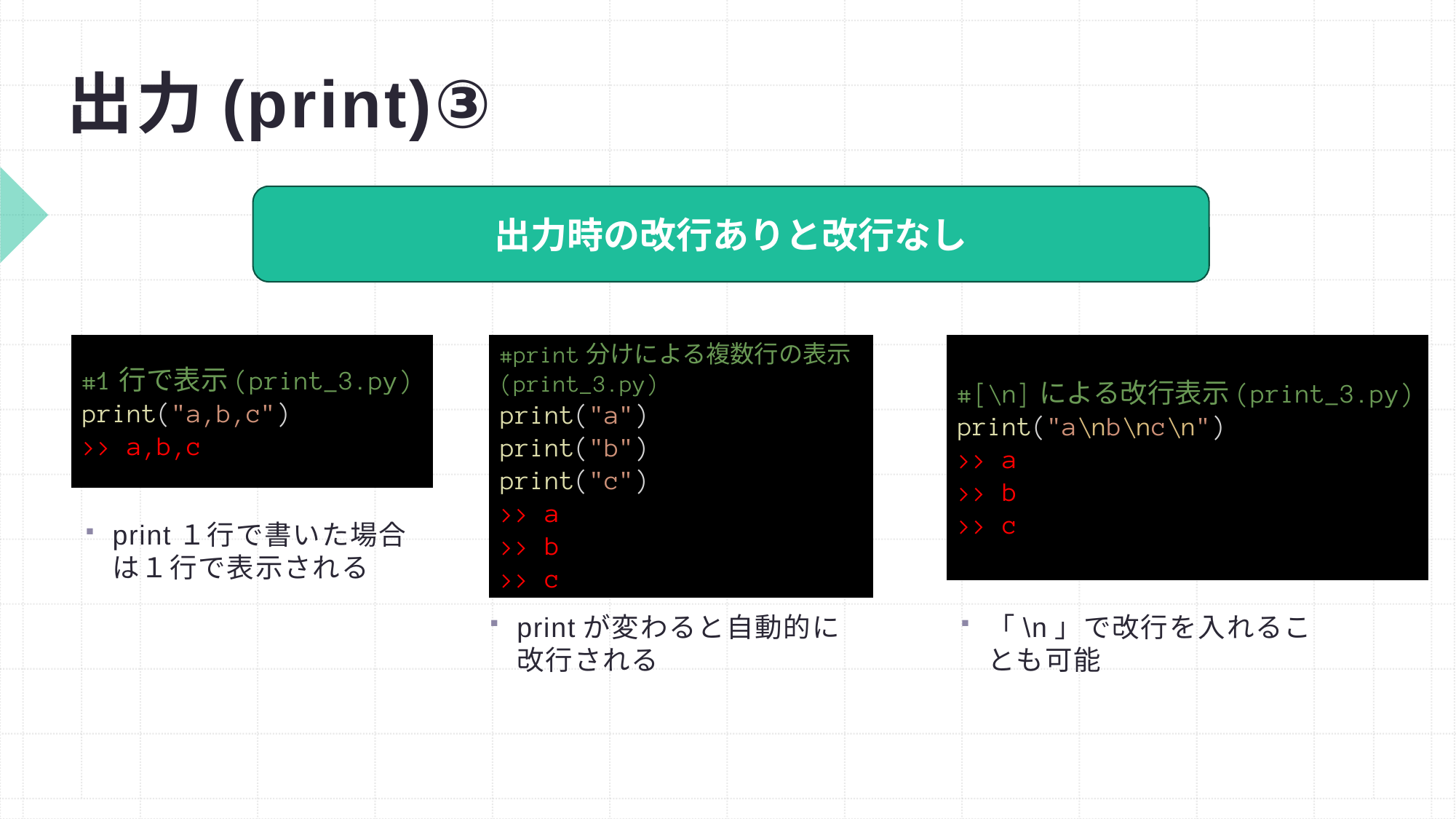

# 出力(print)③
出力時の改行ありと改行なし
#print分けによる複数行の表示(print_3.py)
print("a")
print("b")
print("c")
>> a
>> b
>> c
#[\n]による改行表示(print_3.py)
print("a\nb\nc\n")
>> a
>> b
>> c
#1行で表示(print_3.py)
print("a,b,c")
>> a,b,c
print１行で書いた場合は１行で表示される
printが変わると自動的に改行される
「\n」で改行を入れることも可能